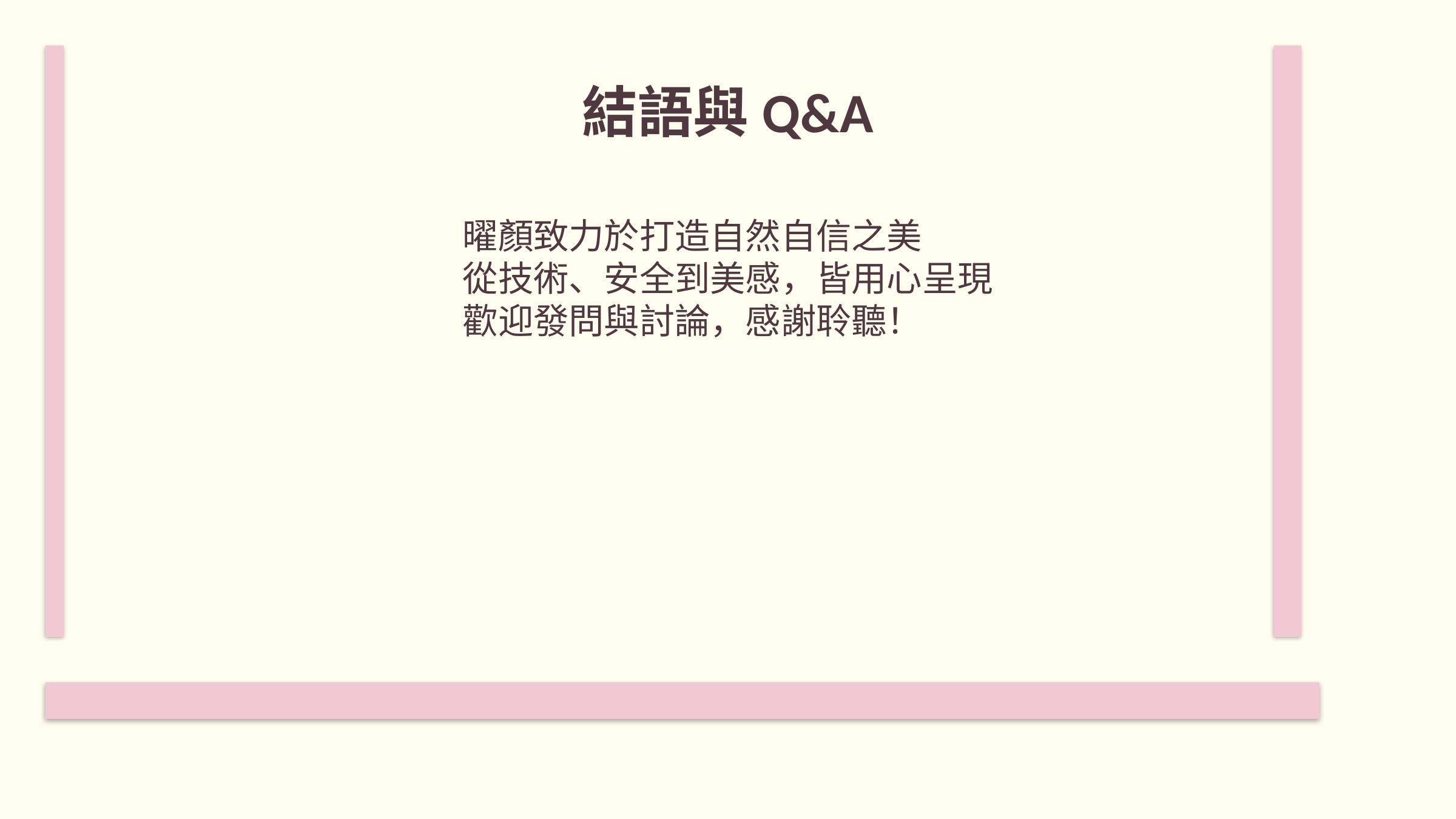

結語與Q&A

曜顏致力於打造自然自信之美
從技術、安全到美感，皆用心呈現
歡迎發問與討論，感謝聆聽！